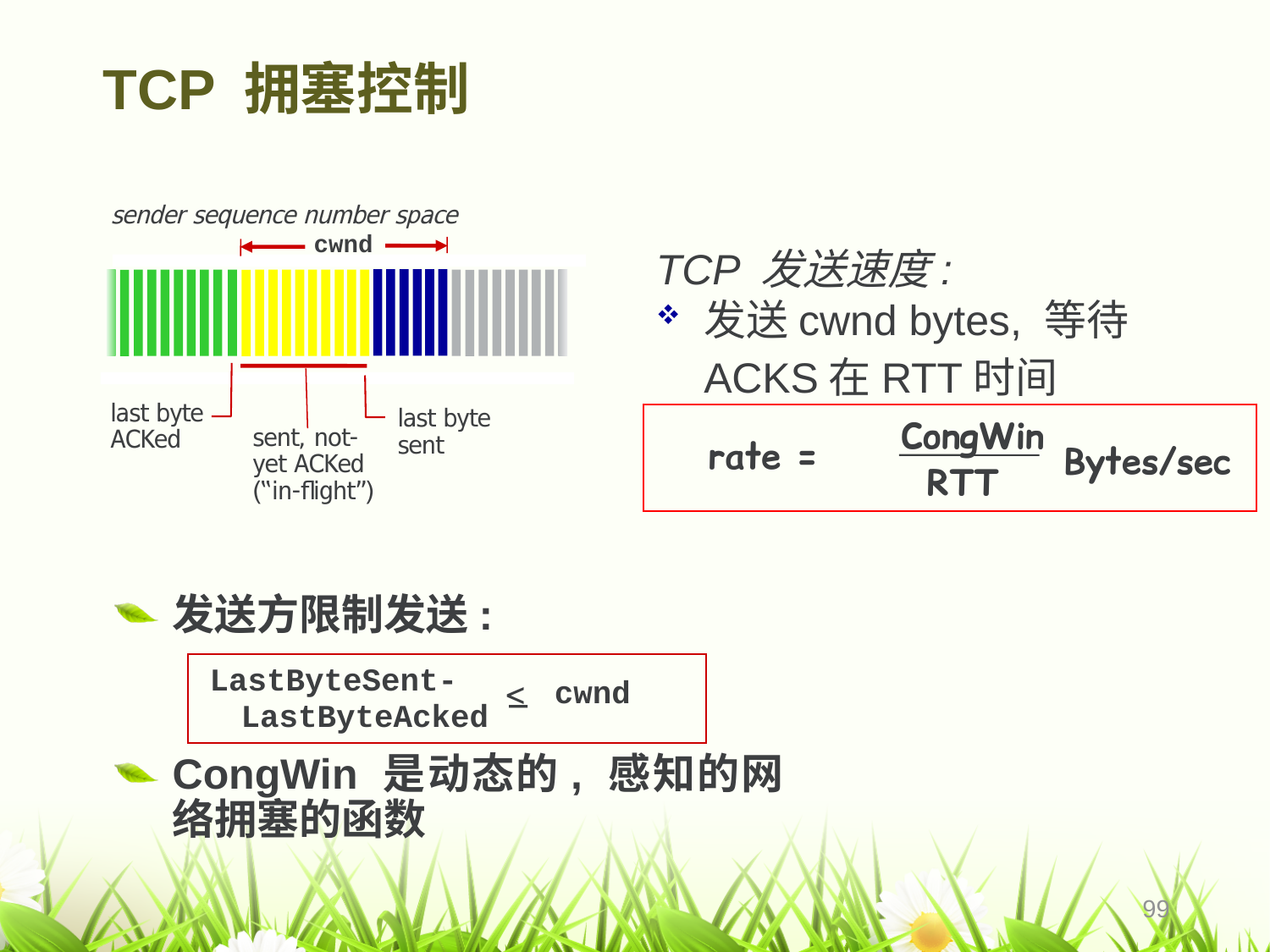

# TCP 拥塞控制
sender sequence number space
cwnd

last byte
ACKed
last byte sent
sent, not-yet ACKed
(“in-flight”)
TCP 发送速度:
发送cwnd bytes, 等待ACKS在RTT时间

CongWin
rate =
Bytes/sec
RTT

发送方限制发送:

CongWin 是动态的, 感知的网络拥塞的函数

LastByteSent-
	LastByteAcked
cwnd
<

99